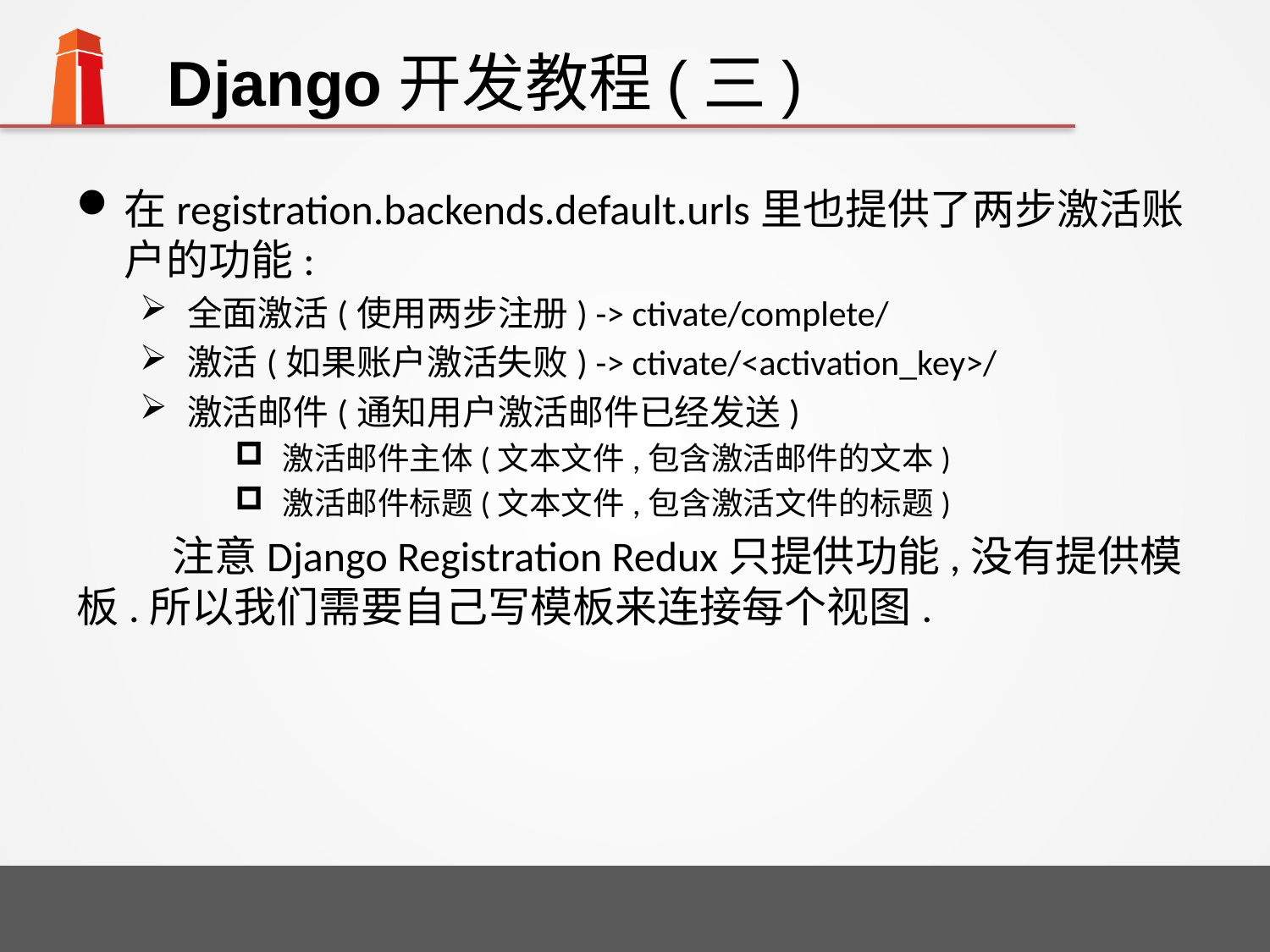

# Django开发教程(三)
在registration.backends.default.urls里也提供了两步激活账户的功能:
全面激活(使用两步注册) -> ctivate/complete/
激活(如果账户激活失败) -> ctivate/<activation_key>/
激活邮件(通知用户激活邮件已经发送)
激活邮件主体(文本文件,包含激活邮件的文本)
激活邮件标题(文本文件,包含激活文件的标题)
         注意Django Registration Redux只提供功能,没有提供模板.所以我们需要自己写模板来连接每个视图.